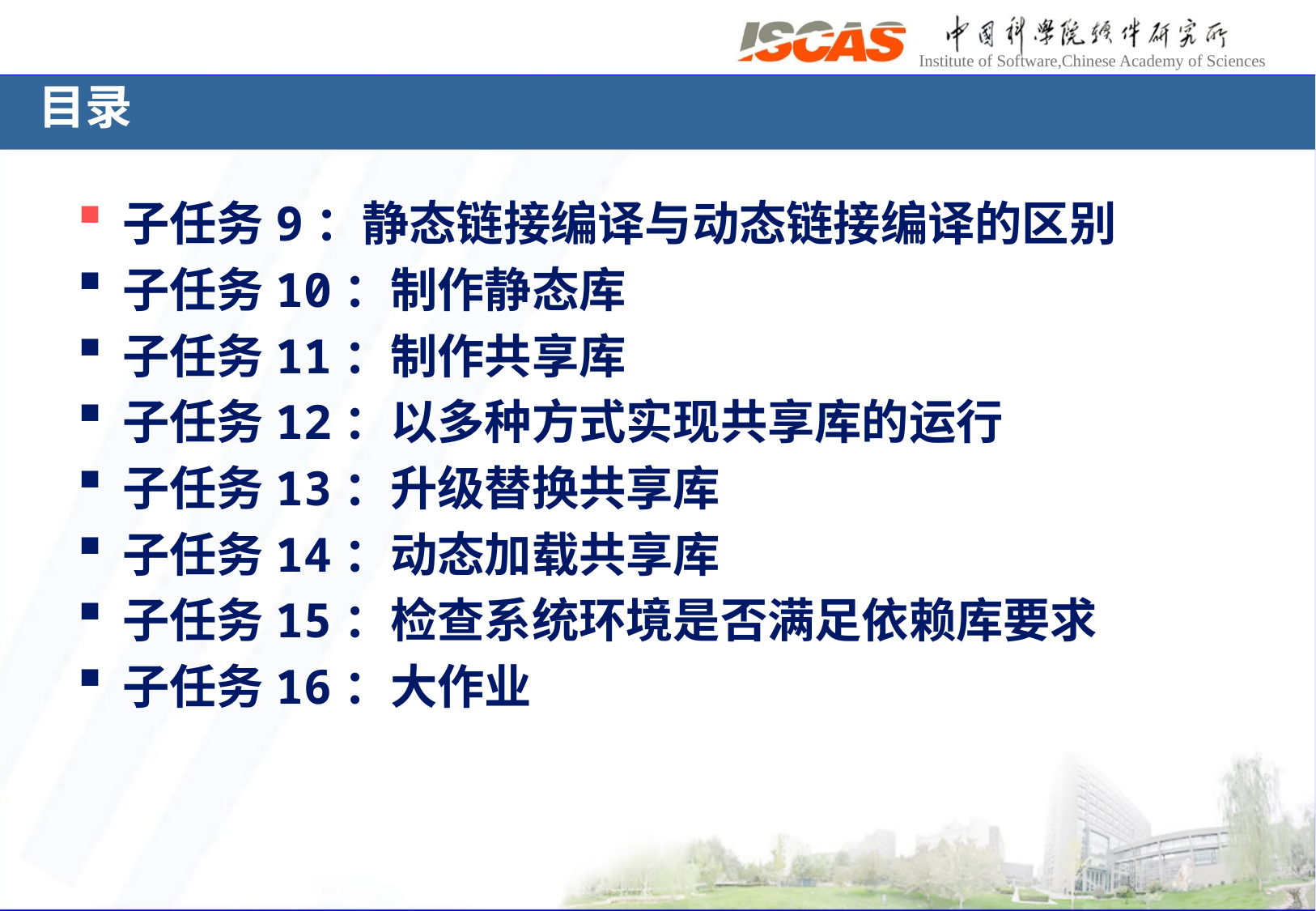

目录
子任务9：静态链接编译与动态链接编译的区别
子任务10：制作静态库
子任务11：制作共享库
子任务12：以多种方式实现共享库的运行
子任务13：升级替换共享库
子任务14：动态加载共享库
子任务15：检查系统环境是否满足依赖库要求
子任务16：大作业